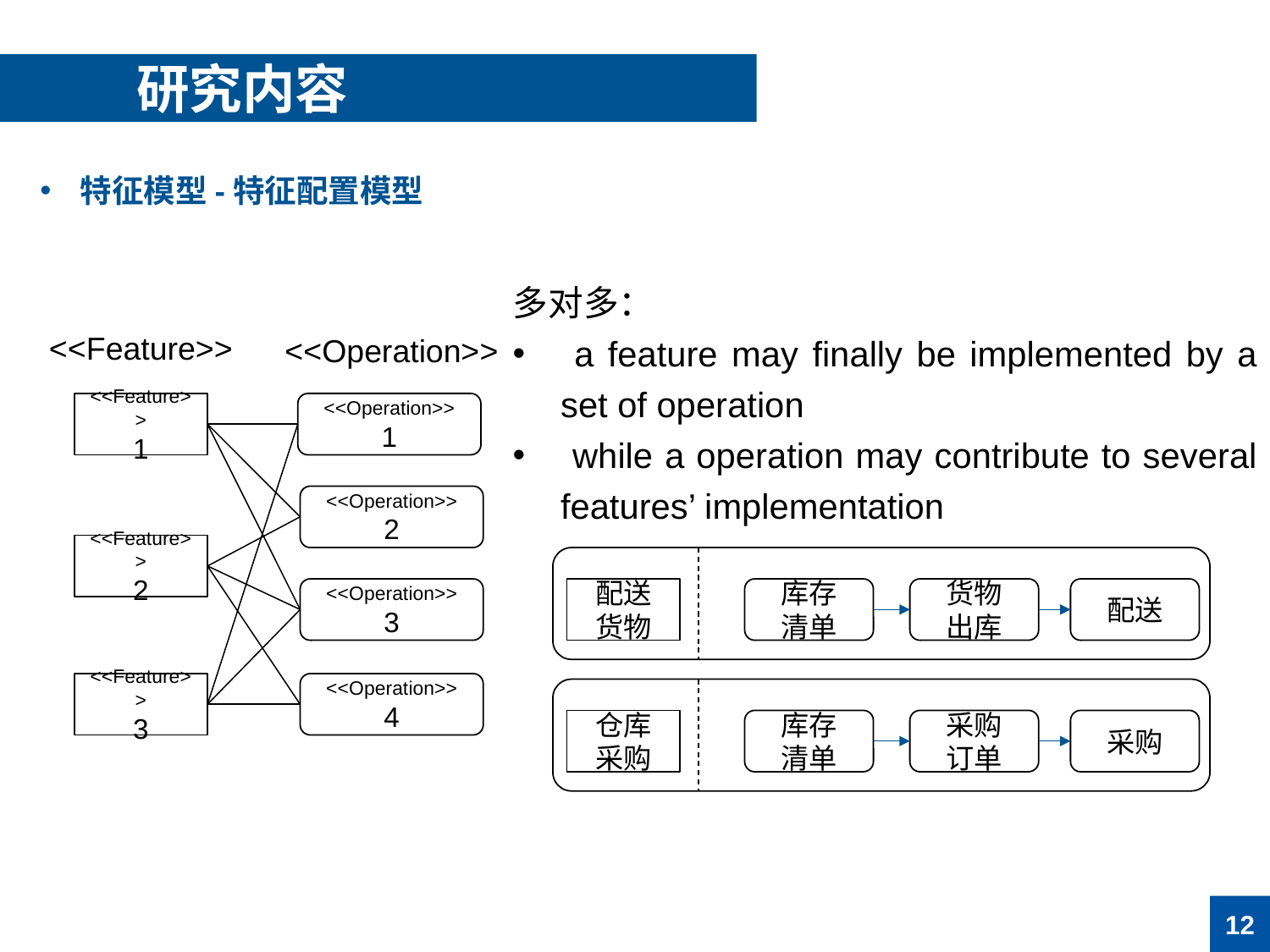

研究内容
特征模型-特征配置模型
多对多：
 a feature may finally be implemented by a set of operation
 while a operation may contribute to several features’ implementation
<<Feature>>
<<Operation>>
<<Feature>>
1
<<Operation>>
1
<<Operation>>
2
<<Feature>>
2
<<Operation>>
3
<<Feature>>
3
<<Operation>>
4

配送
货物
配送
库存
清单
货物
出库

仓库
采购
采购
库存
清单
采购
订单
12